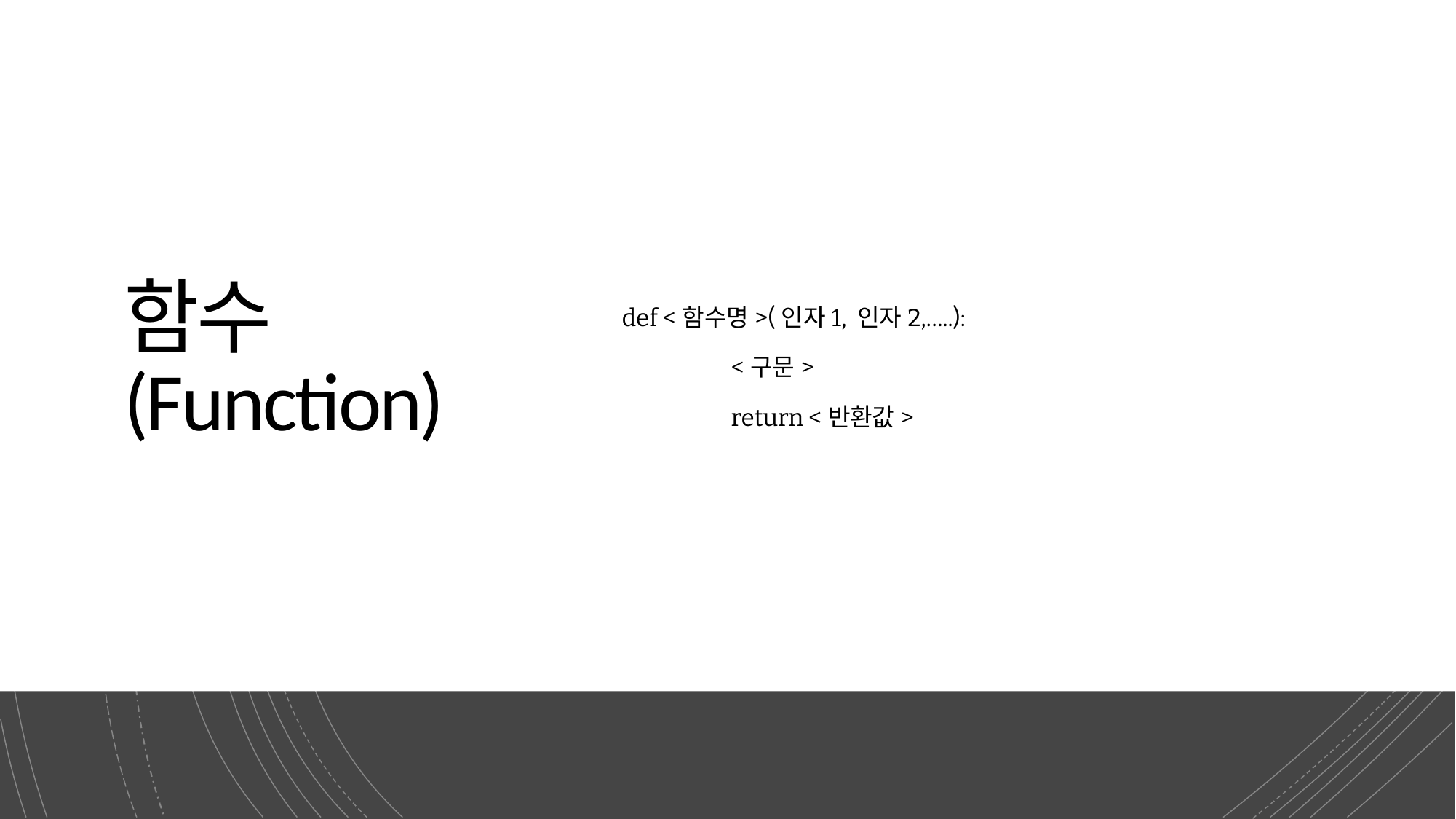

# 함수(Function)
def <함수명>(인자1, 인자2,…..):
	<구문>
	return <반환값>